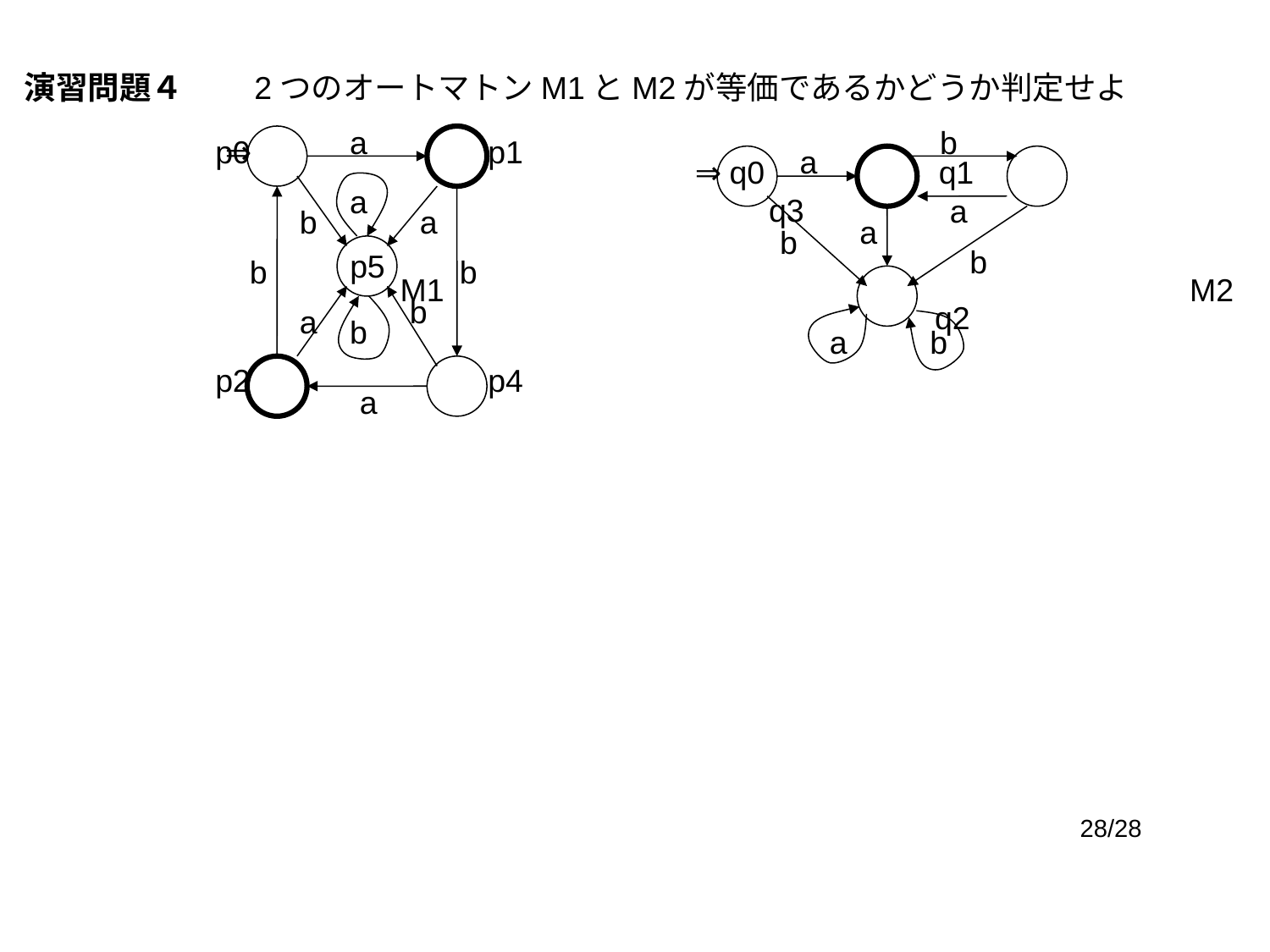

演習問題４　　2つのオートマトンM1とM2が等価であるかどうか判定せよ
a
b
⇒
p0　　　　　　　p1

　　　　p5

p2　　　　　　　p4

a
⇒
q0　　　　　q1　　　　　q3

　　　　　 　q2

a

a

b
a

a

b

b
b
b
M1　　　　　　　　　　　　　　　　　　　　　　　M2

b
a

b

a
b

a

28/28